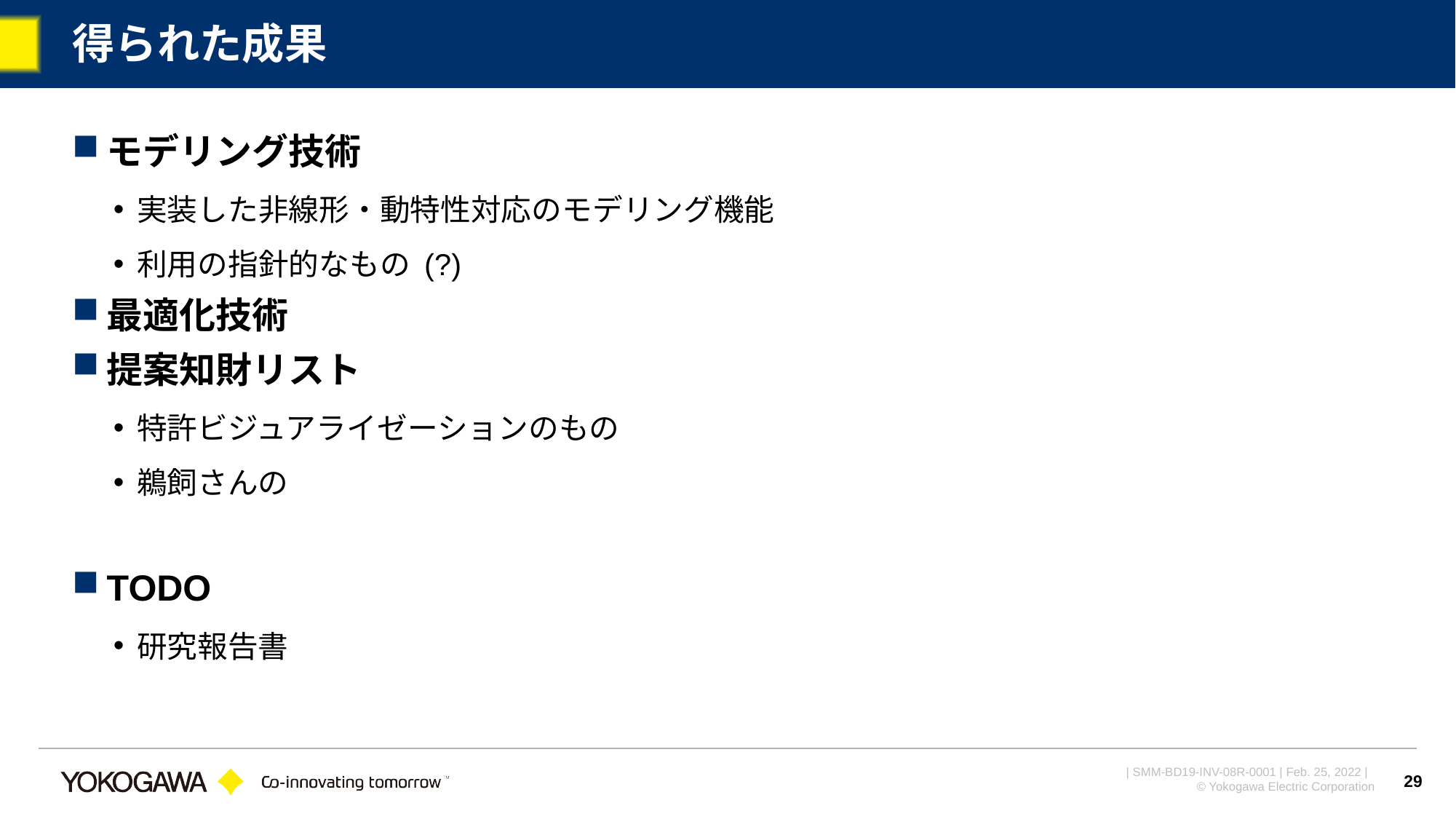

# 得られた成果
モデリング技術
実装した非線形・動特性対応のモデリング機能
利用の指針的なもの (?)
最適化技術
提案知財リスト
特許ビジュアライゼーションのもの
鵜飼さんの

TODO
研究報告書
29